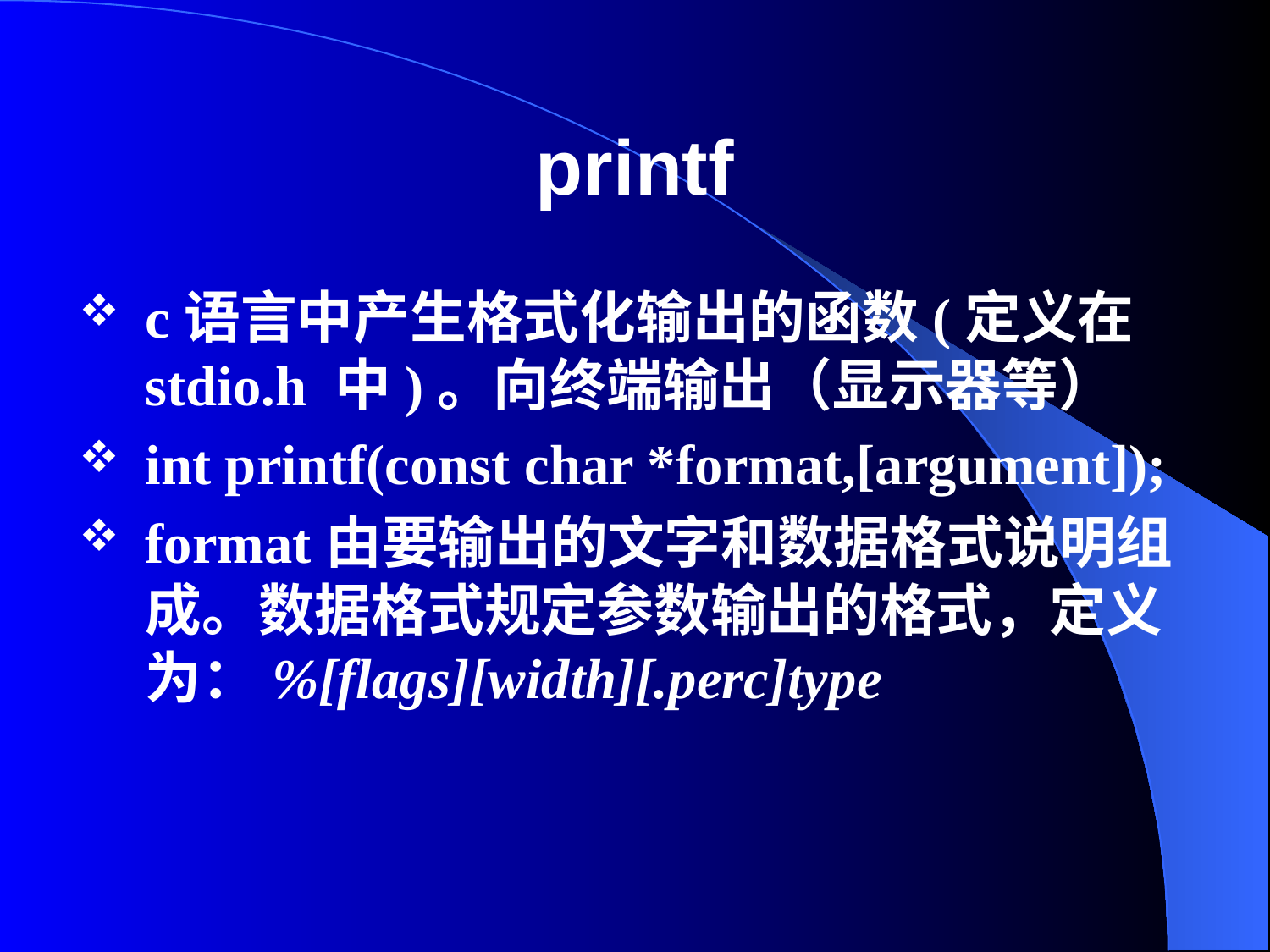

# printf
c语言中产生格式化输出的函数(定义在 stdio.h 中)。向终端输出（显示器等）
int printf(const char *format,[argument]);
format由要输出的文字和数据格式说明组成。数据格式规定参数输出的格式，定义为：%[flags][width][.perc]type